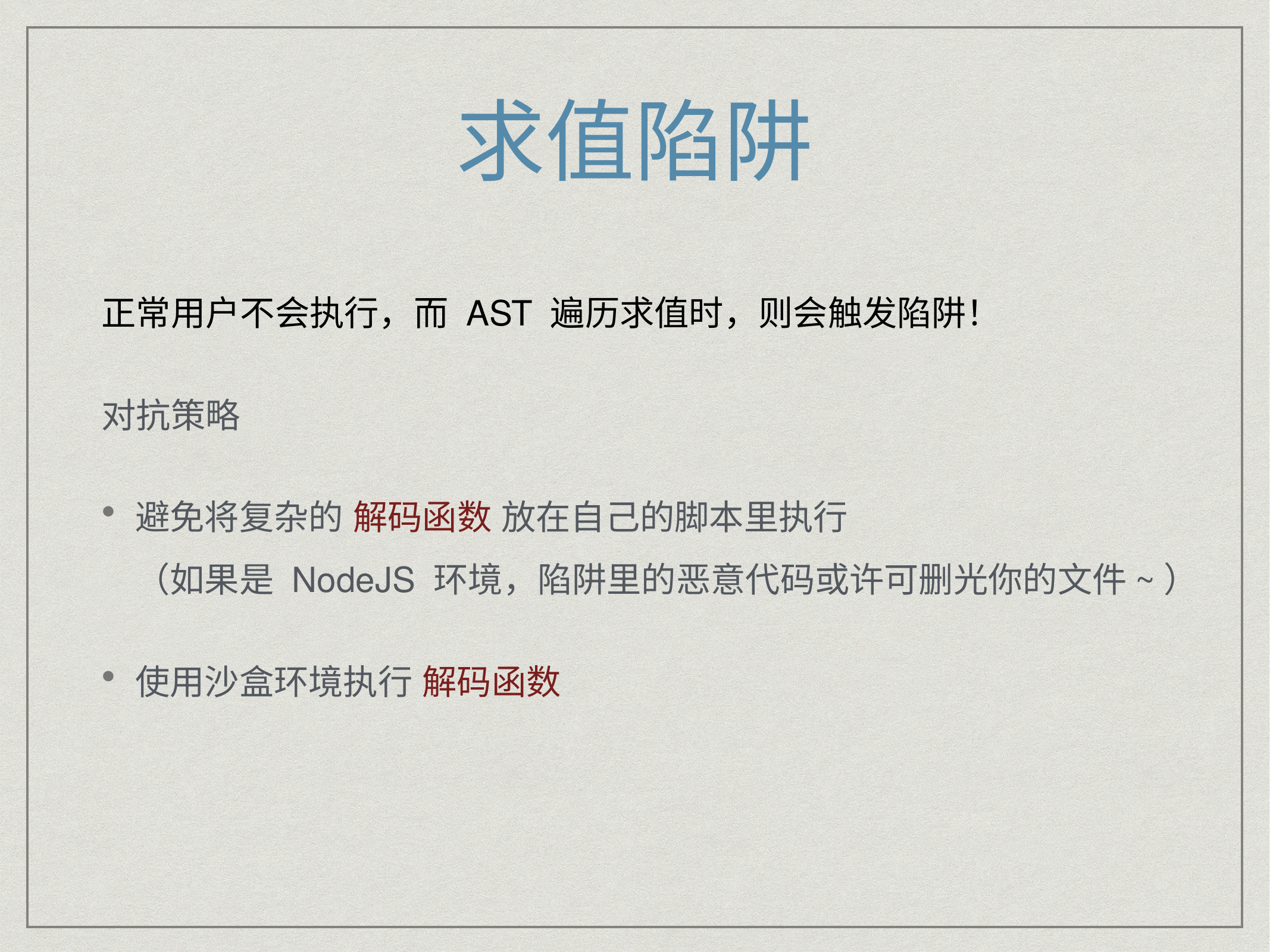

# 求值陷阱
正常用户不会执行，而 AST 遍历求值时，则会触发陷阱！
对抗策略
避免将复杂的 解码函数 放在自己的脚本里执行
（如果是 NodeJS 环境，陷阱里的恶意代码或许可删光你的文件~）
使用沙盒环境执行 解码函数